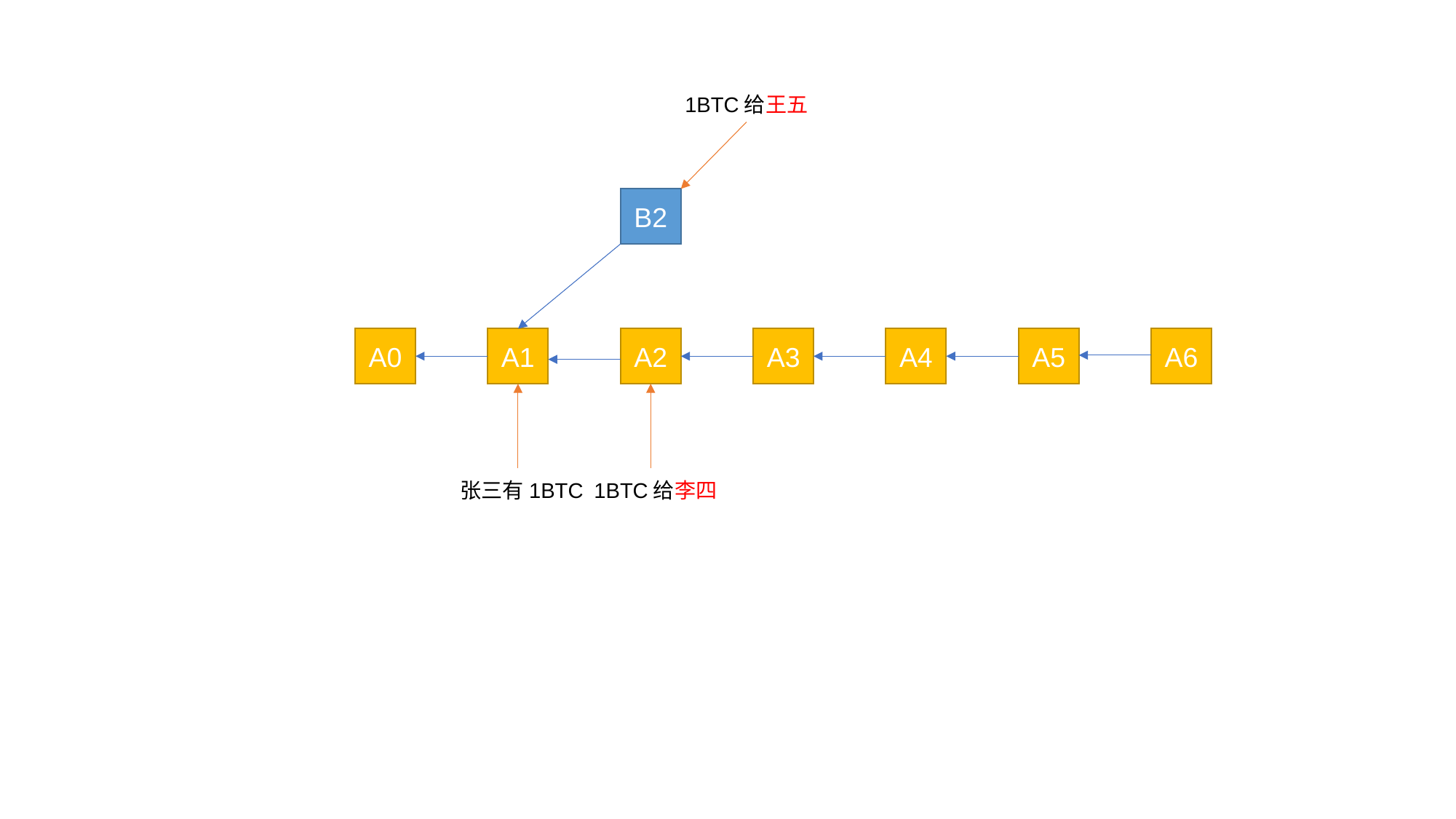

1BTC给王五
B2
A0
A1
A2
A3
A4
A5
A6
1BTC给李四
张三有1BTC